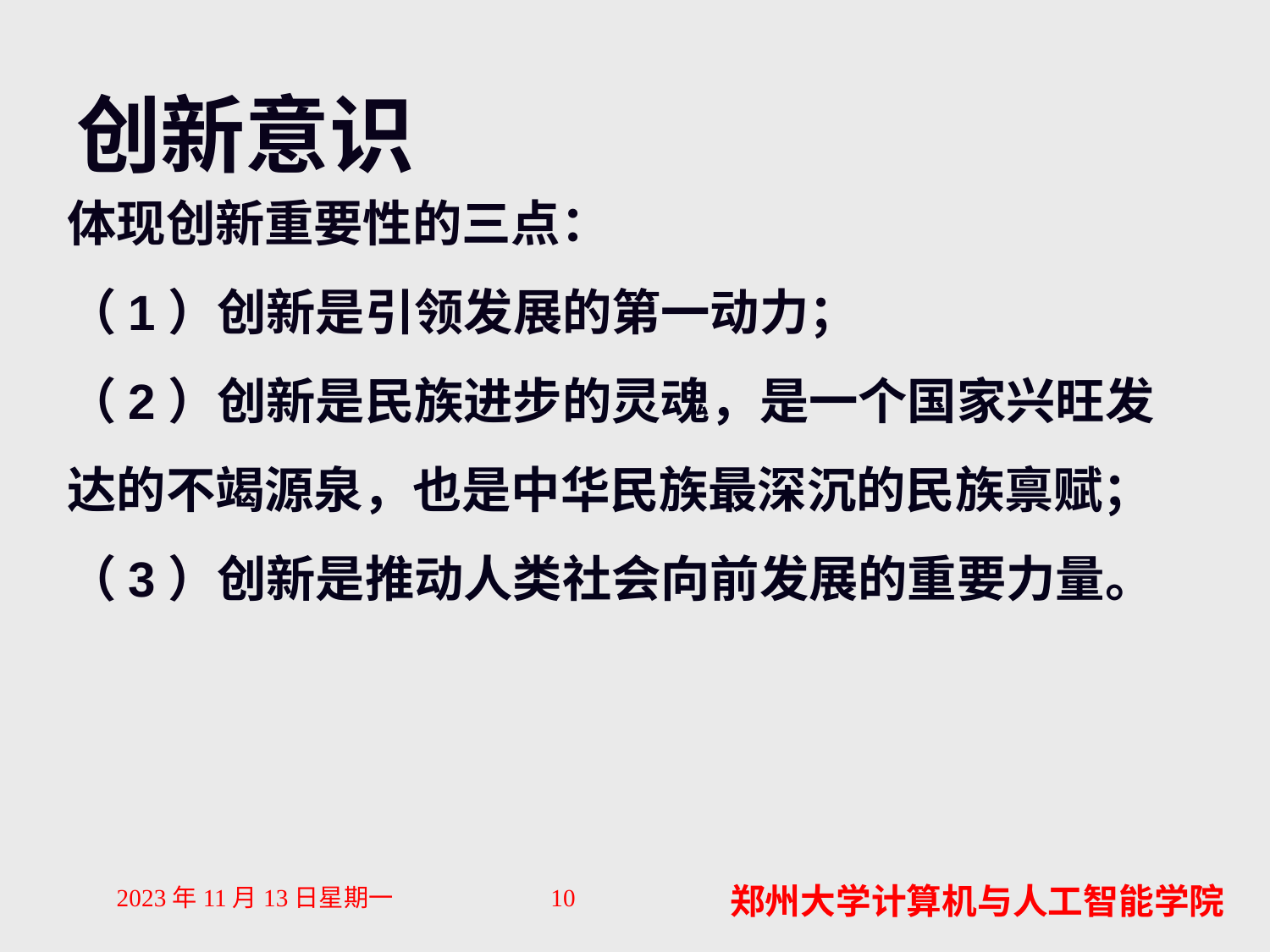

# 创新意识
体现创新重要性的三点：
（1）创新是引领发展的第一动力；
（2）创新是民族进步的灵魂，是一个国家兴旺发达的不竭源泉，也是中华民族最深沉的民族禀赋；
（3）创新是推动人类社会向前发展的重要力量。